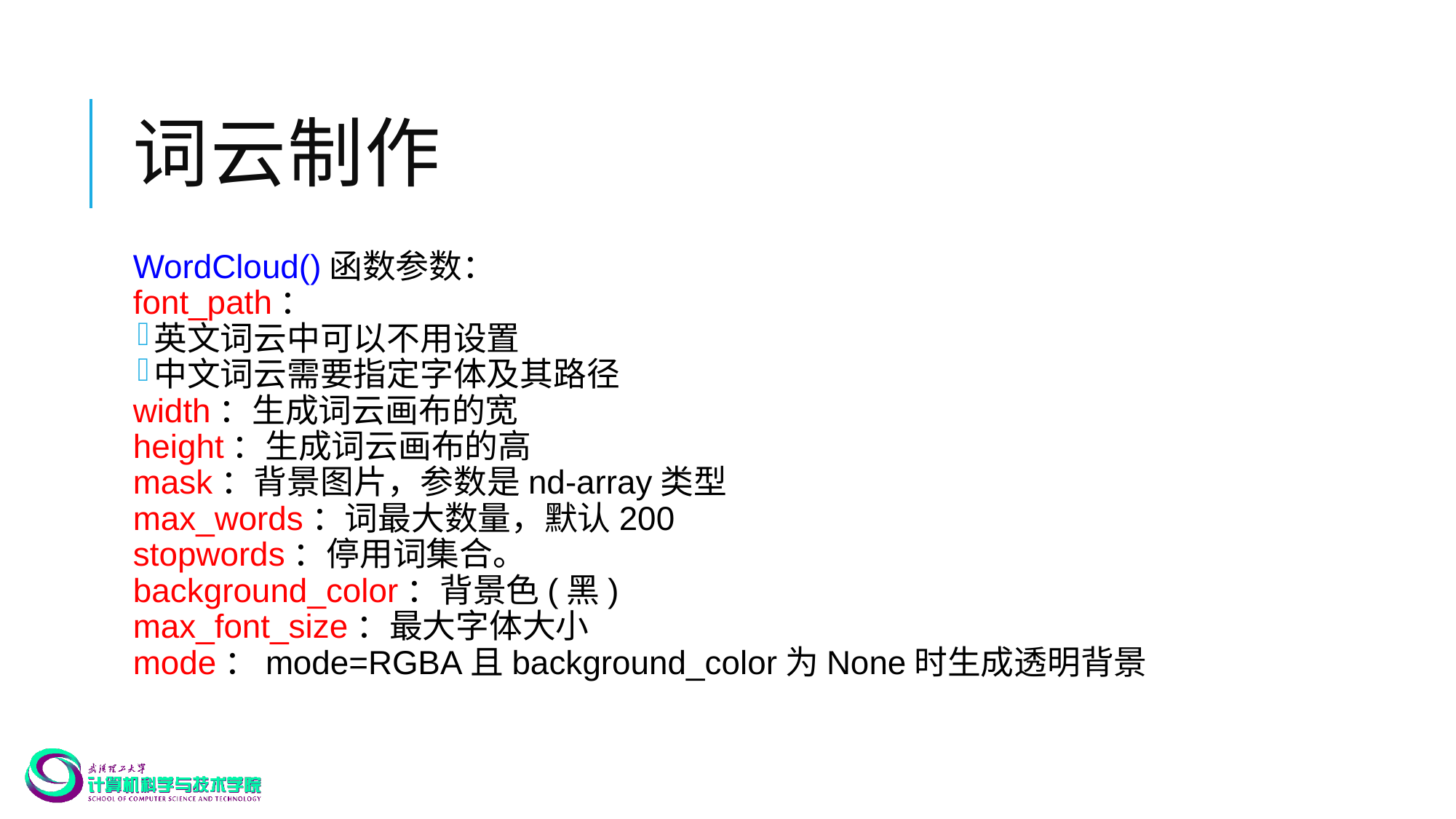

# 词云制作
WordCloud()函数参数：
font_path：
英文词云中可以不用设置
中文词云需要指定字体及其路径
width：生成词云画布的宽
height：生成词云画布的高
mask：背景图片，参数是nd-array类型
max_words：词最大数量，默认200
stopwords：停用词集合。
background_color：背景色(黑)
max_font_size：最大字体大小
mode：mode=RGBA且background_color为None时生成透明背景